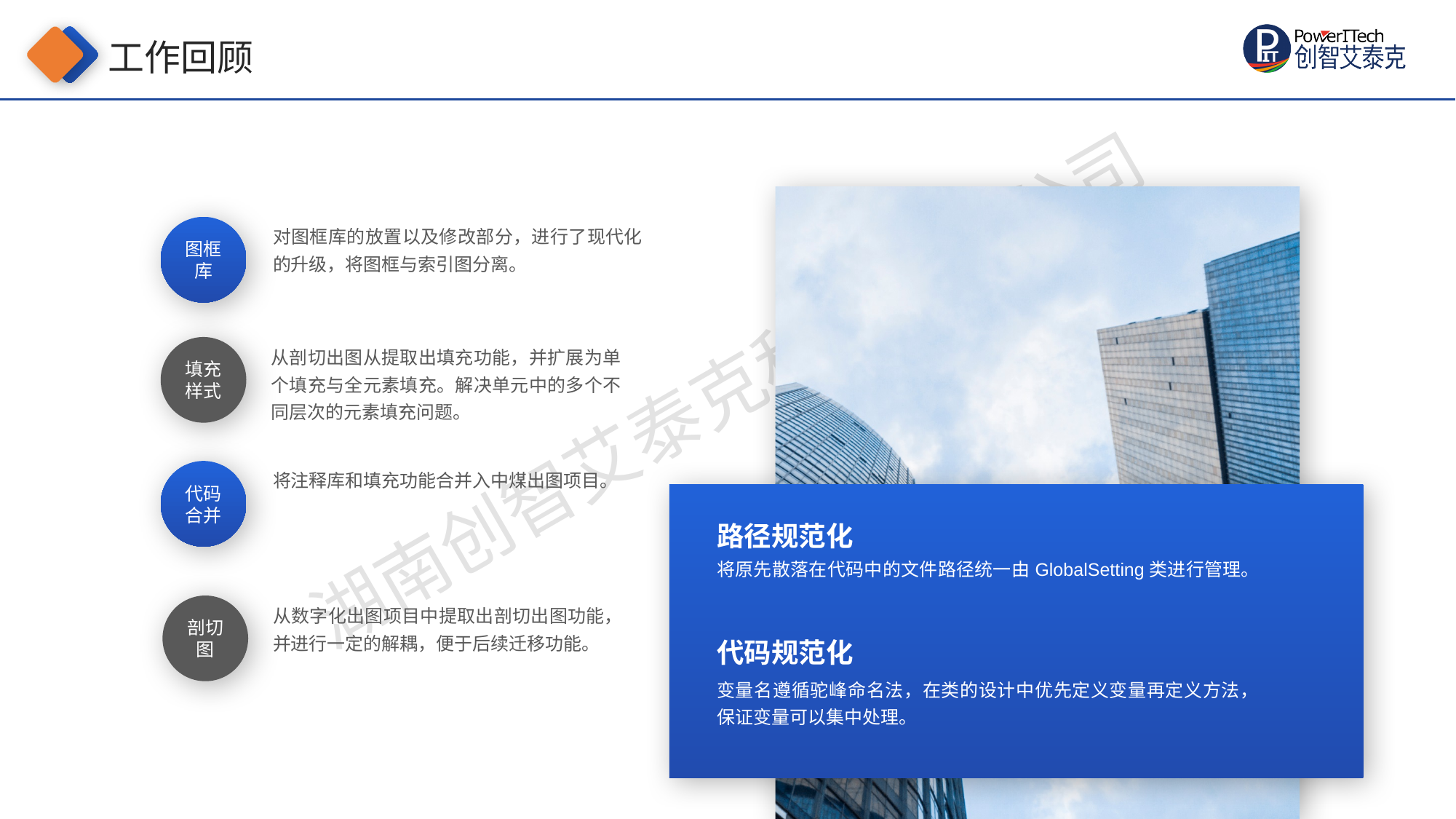

工作回顾

图框库
对图框库的放置以及修改部分，进行了现代化的升级，将图框与索引图分离。
填充样式
从剖切出图从提取出填充功能，并扩展为单个填充与全元素填充。解决单元中的多个不同层次的元素填充问题。
代码合并
将注释库和填充功能合并入中煤出图项目。

路径规范化
将原先散落在代码中的文件路径统一由GlobalSetting类进行管理。
剖切图
从数字化出图项目中提取出剖切出图功能，并进行一定的解耦，便于后续迁移功能。
代码规范化
变量名遵循驼峰命名法，在类的设计中优先定义变量再定义方法，保证变量可以集中处理。